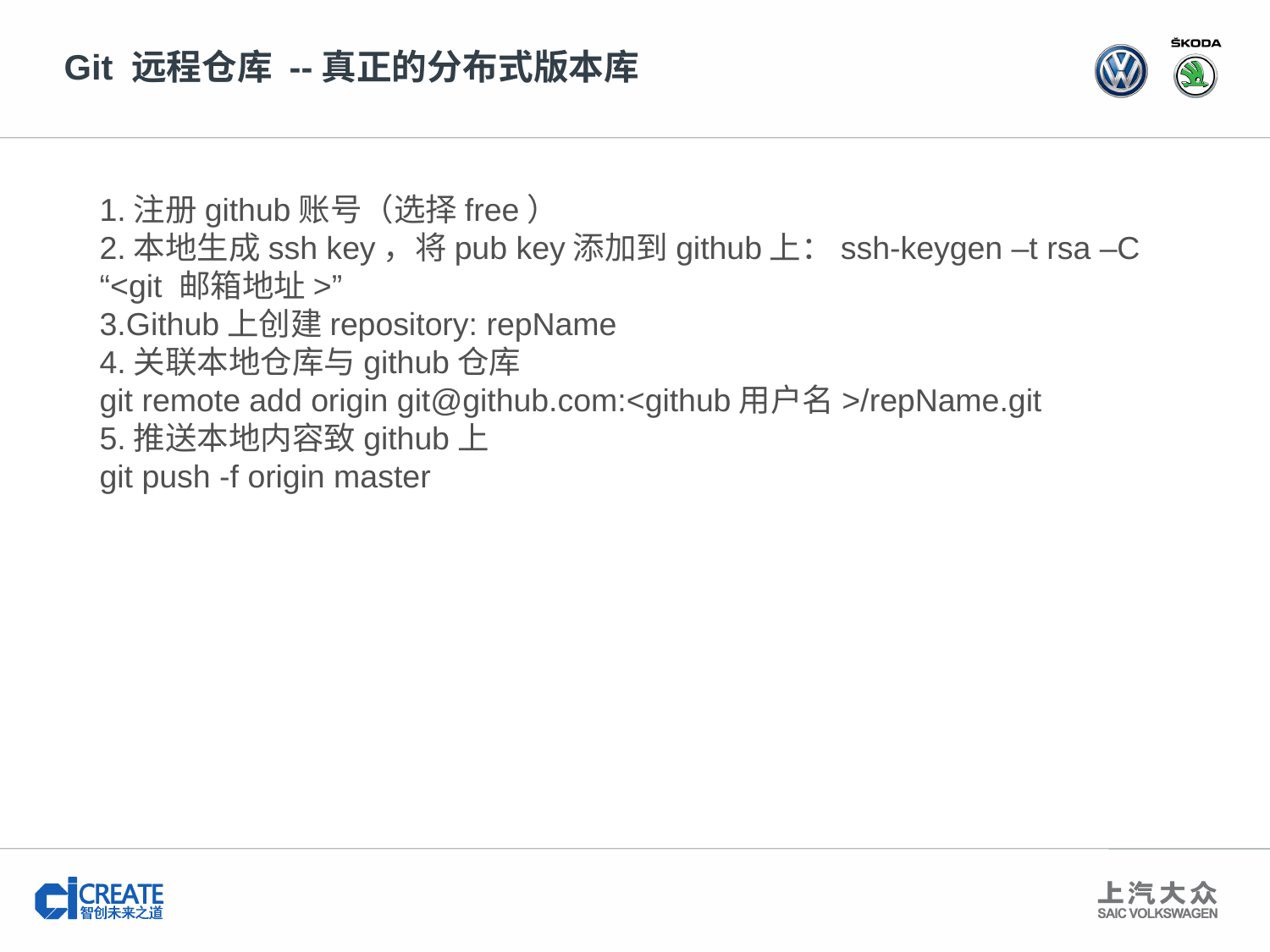

# Git 远程仓库 --真正的分布式版本库

1.注册github账号（选择free）
2.本地生成ssh key，将pub key添加到github上：ssh-keygen –t rsa –C “<git 邮箱地址>”
3.Github上创建repository: repName
4.关联本地仓库与github仓库
git remote add origin git@github.com:<github用户名>/repName.git
5.推送本地内容致github上
git push -f origin master